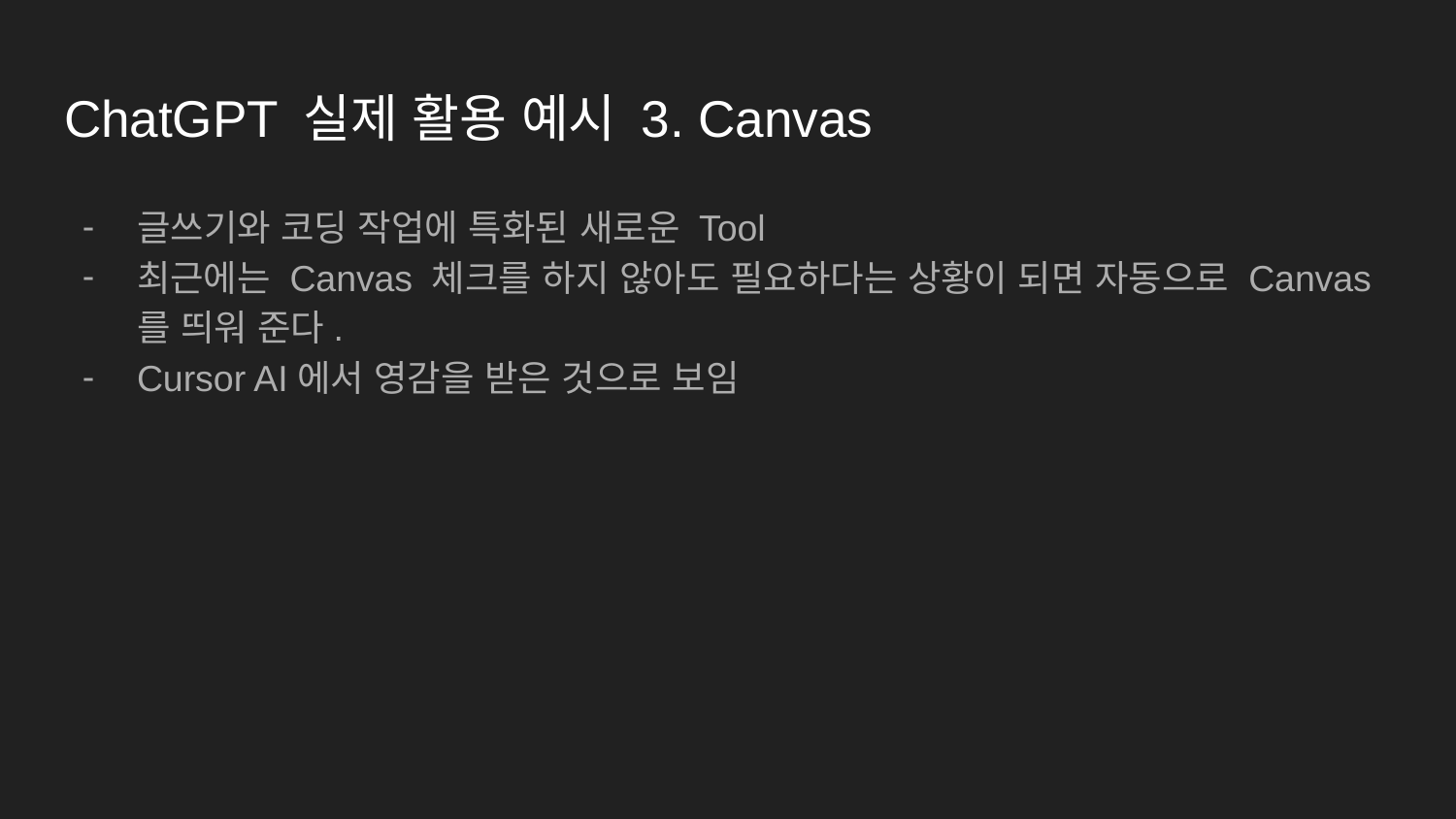

# ChatGPT 실제 활용 예시 3. Canvas
글쓰기와 코딩 작업에 특화된 새로운 Tool
최근에는 Canvas 체크를 하지 않아도 필요하다는 상황이 되면 자동으로 Canvas를 띄워 준다.
Cursor AI에서 영감을 받은 것으로 보임